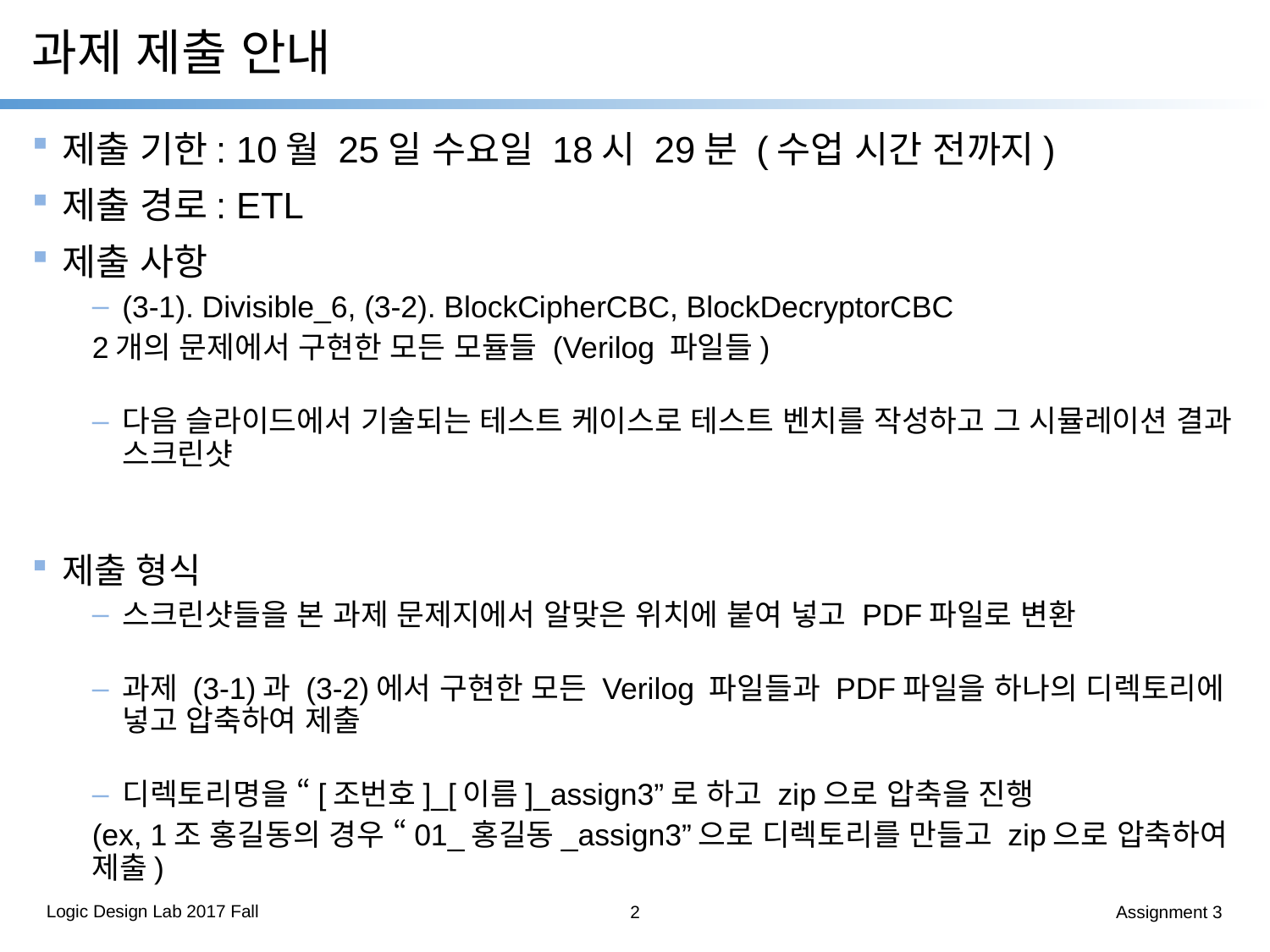

# 과제 제출 안내
제출 기한: 10월 25일 수요일 18시 29분 (수업 시간 전까지)
제출 경로: ETL
제출 사항
(3-1). Divisible_6, (3-2). BlockCipherCBC, BlockDecryptorCBC
	2개의 문제에서 구현한 모든 모듈들 (Verilog 파일들)

다음 슬라이드에서 기술되는 테스트 케이스로 테스트 벤치를 작성하고 그 시뮬레이션 결과 스크린샷

제출 형식
스크린샷들을 본 과제 문제지에서 알맞은 위치에 붙여 넣고 PDF파일로 변환

과제 (3-1)과 (3-2)에서 구현한 모든 Verilog 파일들과 PDF파일을 하나의 디렉토리에 넣고 압축하여 제출

디렉토리명을 “[조번호]_[이름]_assign3”로 하고 zip으로 압축을 진행
	(ex, 1조 홍길동의 경우 “01_홍길동_assign3”으로 디렉토리를 만들고 zip으로 압축하여 제출)
2
Assignment 3